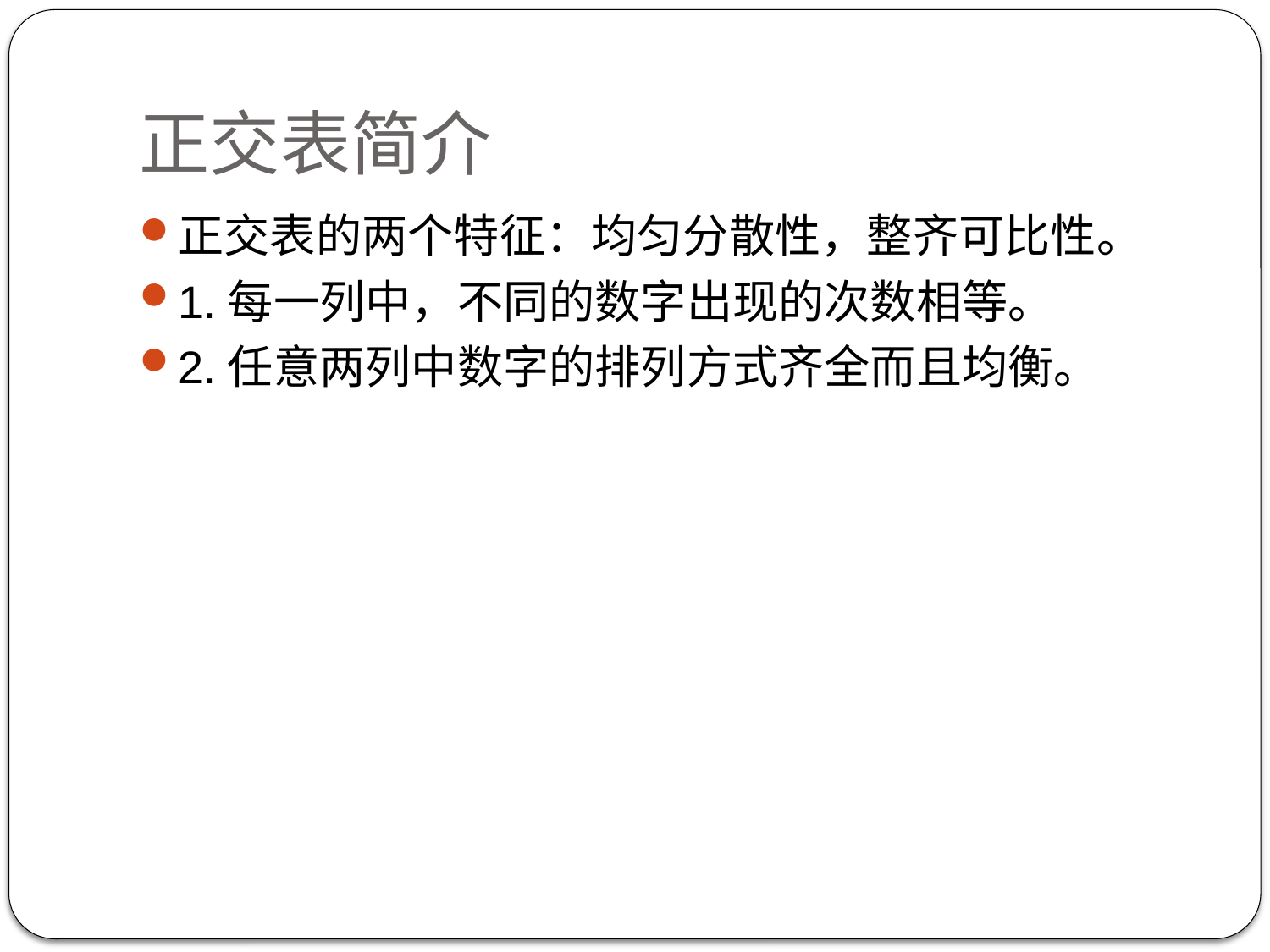

# 正交表简介
正交表的两个特征：均匀分散性，整齐可比性。
1.每一列中，不同的数字出现的次数相等。
2.任意两列中数字的排列方式齐全而且均衡。